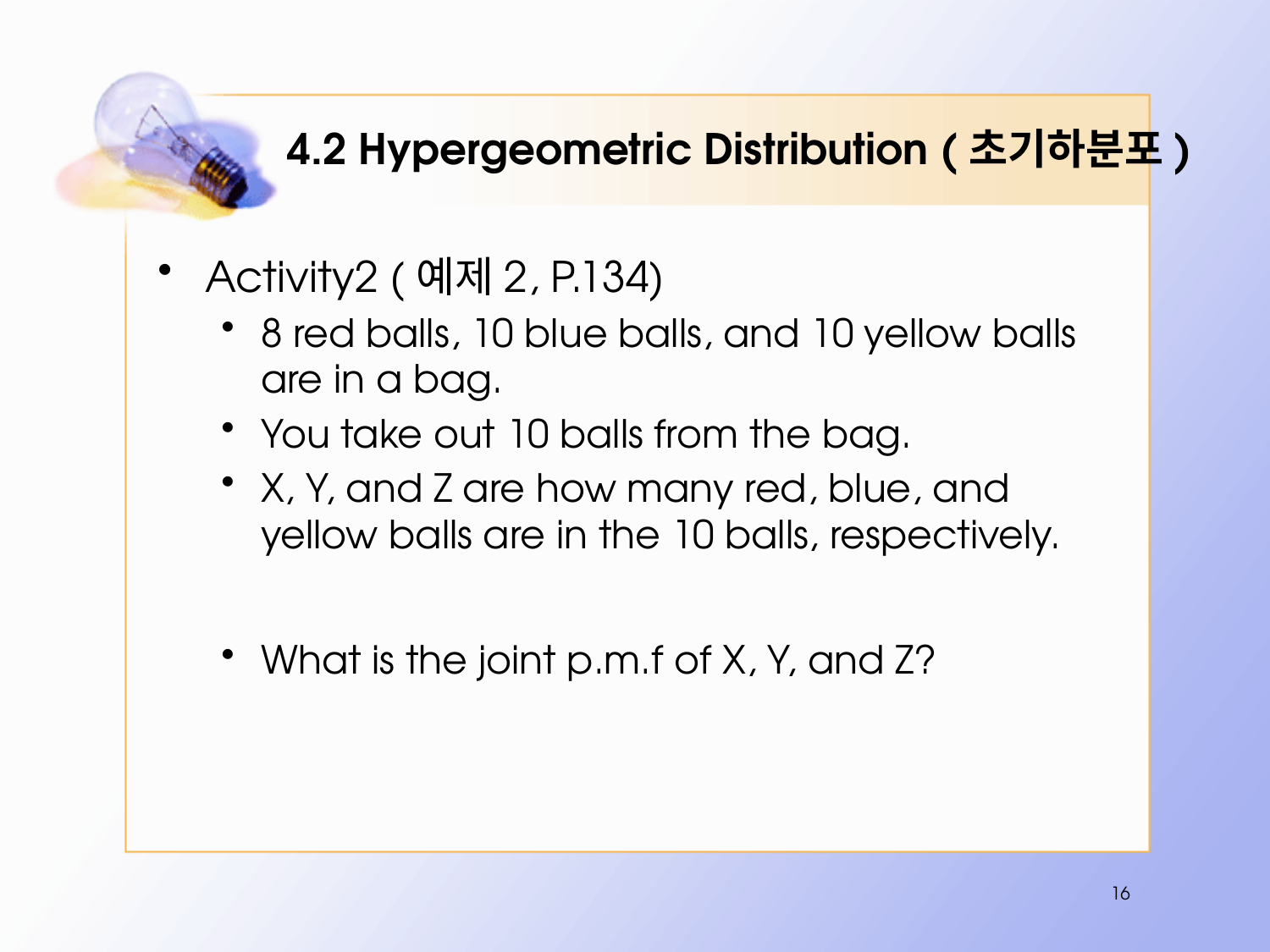

# 4.2 Hypergeometric Distribution (초기하분포)
Activity2 (예제2, P.134)
8 red balls, 10 blue balls, and 10 yellow balls are in a bag.
You take out 10 balls from the bag.
X, Y, and Z are how many red, blue, and yellow balls are in the 10 balls, respectively.

What is the joint p.m.f of X, Y, and Z?
16